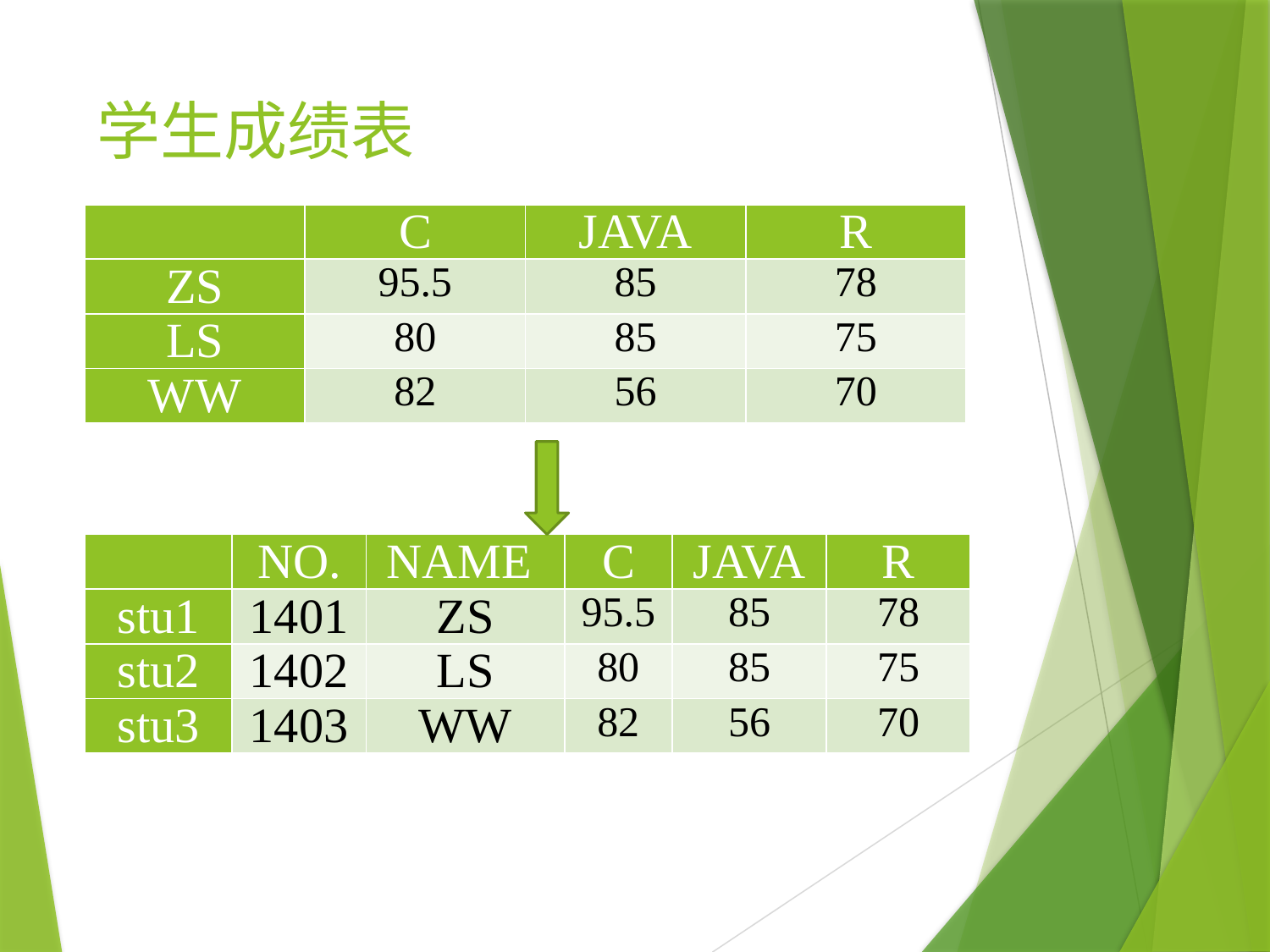

# 学生成绩表
|  | C | JAVA | R |
| --- | --- | --- | --- |
| ZS | 95.5 | 85 | 78 |
| LS | 80 | 85 | 75 |
| WW | 82 | 56 | 70 |

|  | NO. | NAME | C | JAVA | R |
| --- | --- | --- | --- | --- | --- |
| stu1 | 1401 | ZS | 95.5 | 85 | 78 |
| stu2 | 1402 | LS | 80 | 85 | 75 |
| stu3 | 1403 | WW | 82 | 56 | 70 |